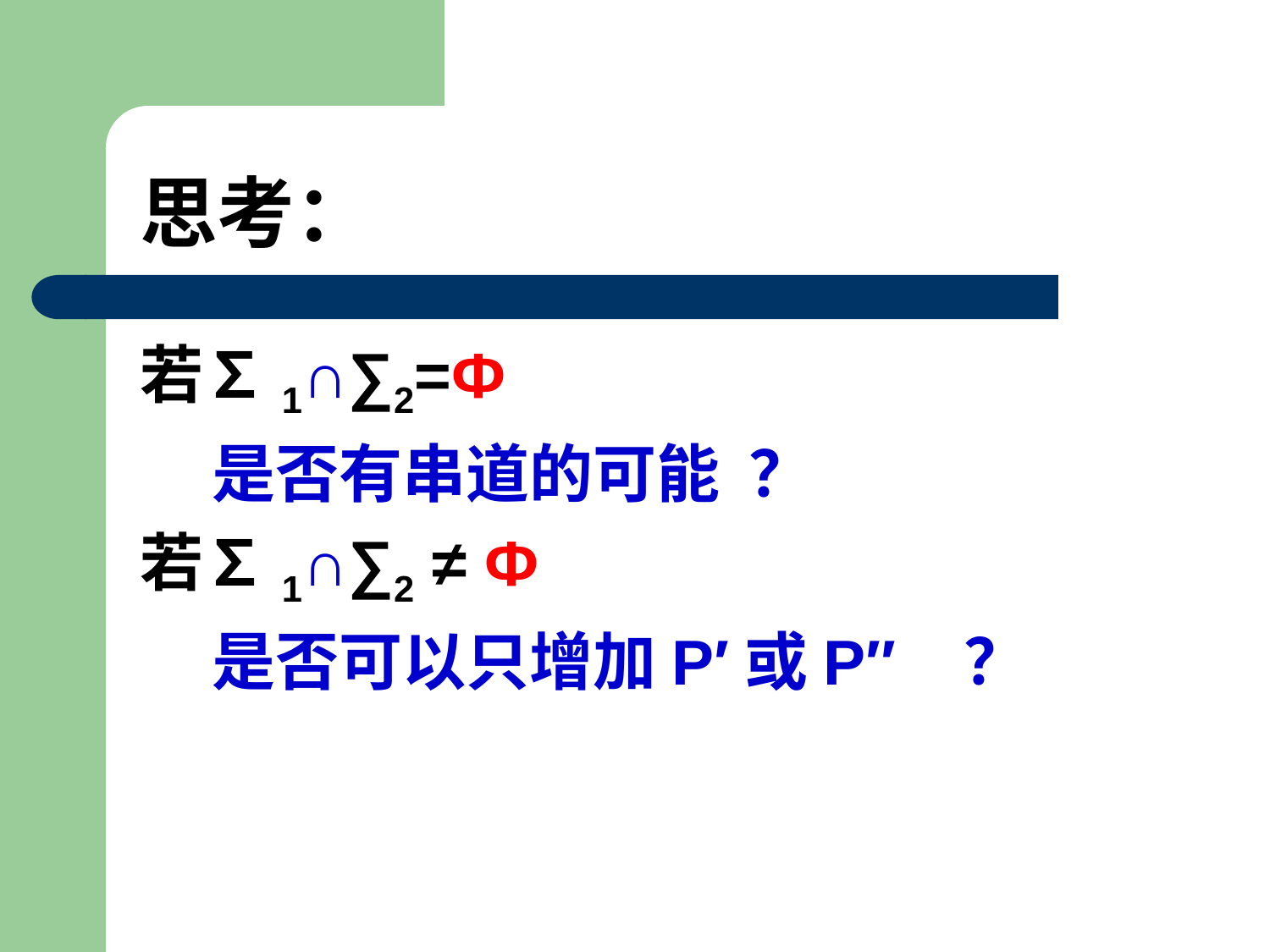

# 思考：
若∑1∩∑2=Ф
    是否有串道的可能  ？
若∑1∩∑2 ≠ Ф
    是否可以只增加P′或P″   ？